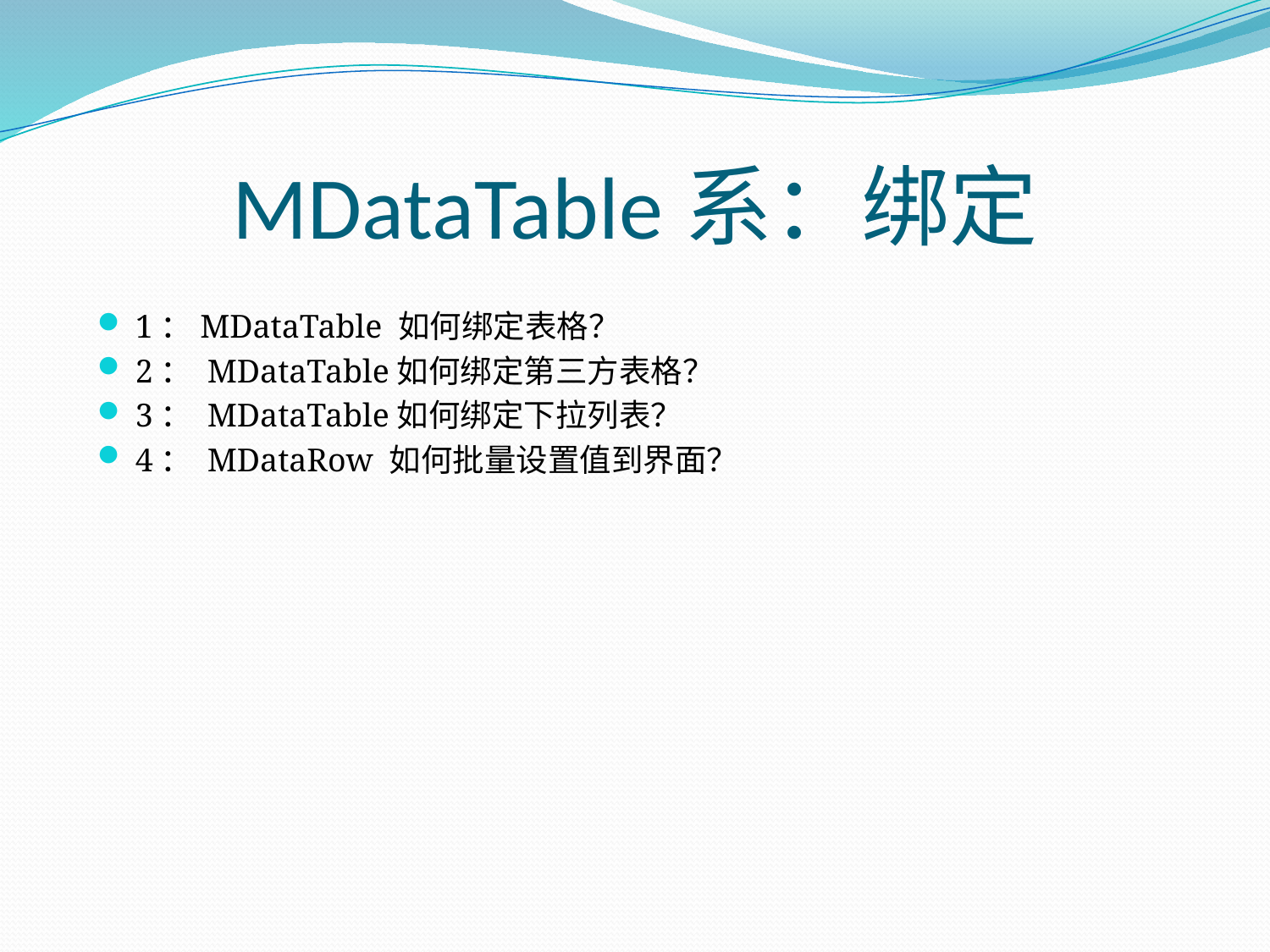

# MDataTable系：绑定

1：MDataTable 如何绑定表格？
2： MDataTable如何绑定第三方表格？
3： MDataTable如何绑定下拉列表？
4： MDataRow 如何批量设置值到界面？